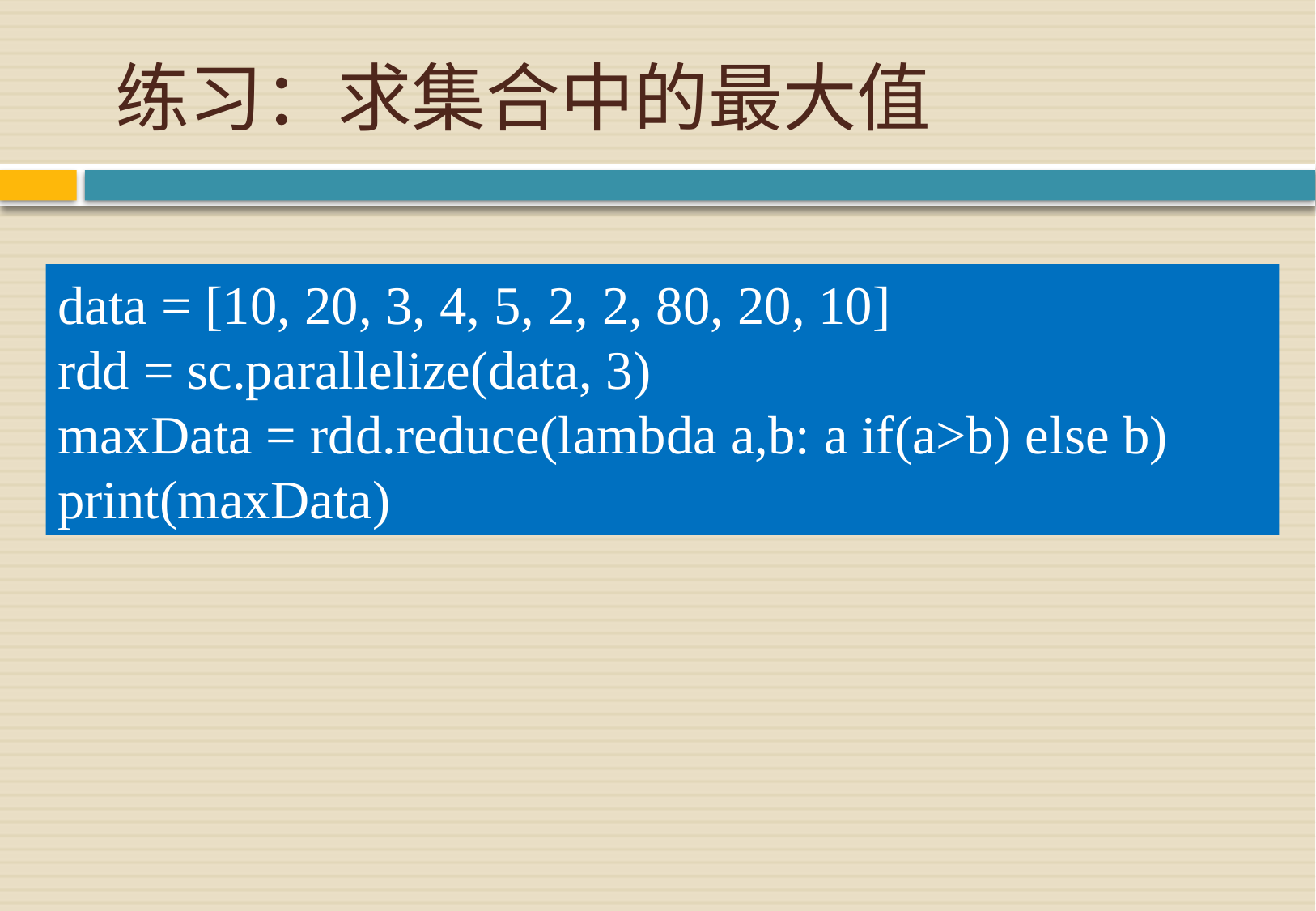

# 练习：求集合中的最大值
data = [10, 20, 3, 4, 5, 2, 2, 80, 20, 10]
rdd = sc.parallelize(data, 3)
maxData = rdd.reduce(lambda a,b: a if(a>b) else b)
print(maxData)